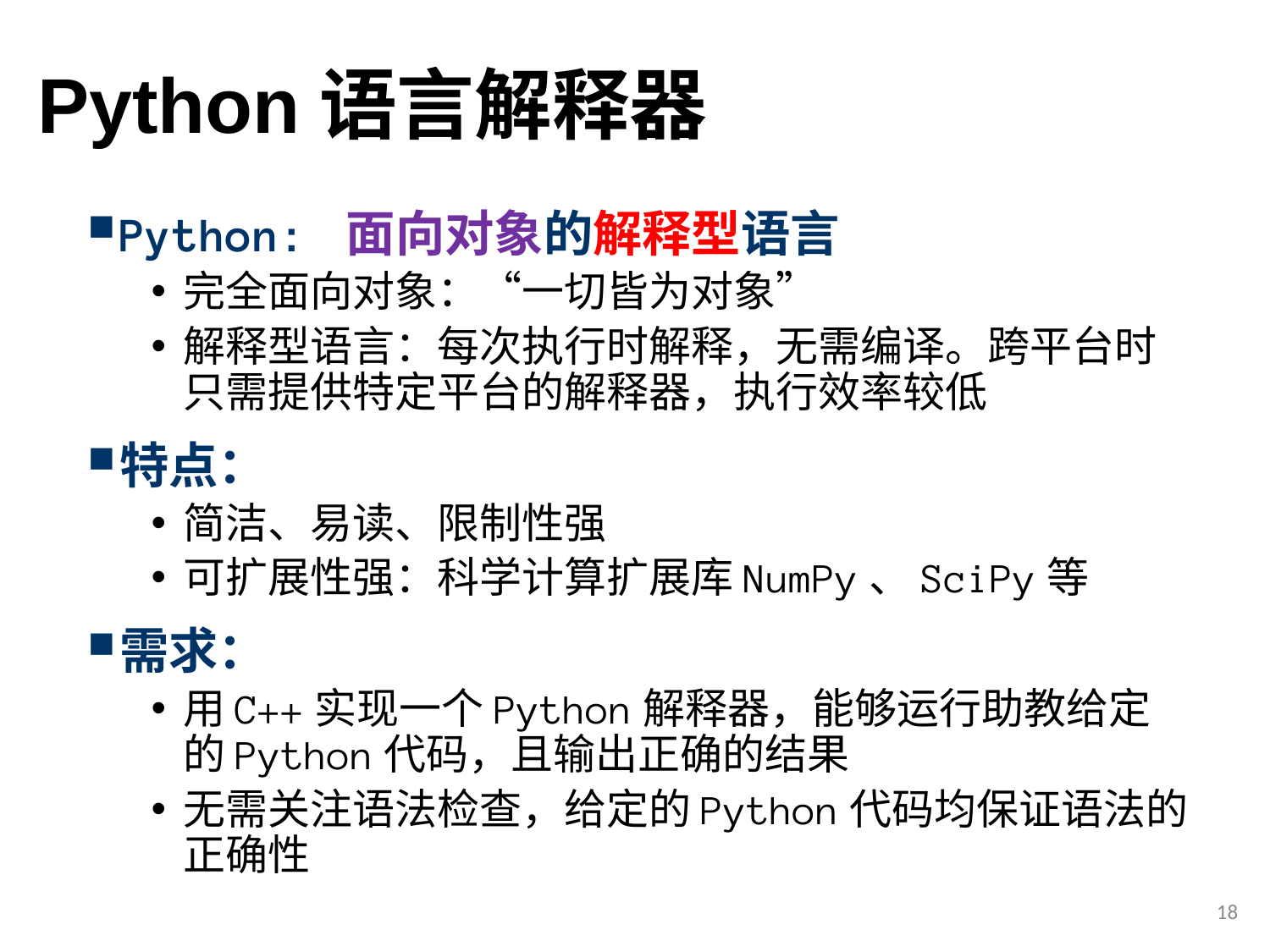

# Python语言解释器
Python: 面向对象的解释型语言
完全面向对象：“一切皆为对象”
解释型语言：每次执行时解释，无需编译。跨平台时只需提供特定平台的解释器，执行效率较低
特点：
简洁、易读、限制性强
可扩展性强：科学计算扩展库NumPy、SciPy等
需求：
用C++实现一个Python解释器，能够运行助教给定的Python代码，且输出正确的结果
无需关注语法检查，给定的Python代码均保证语法的正确性
18